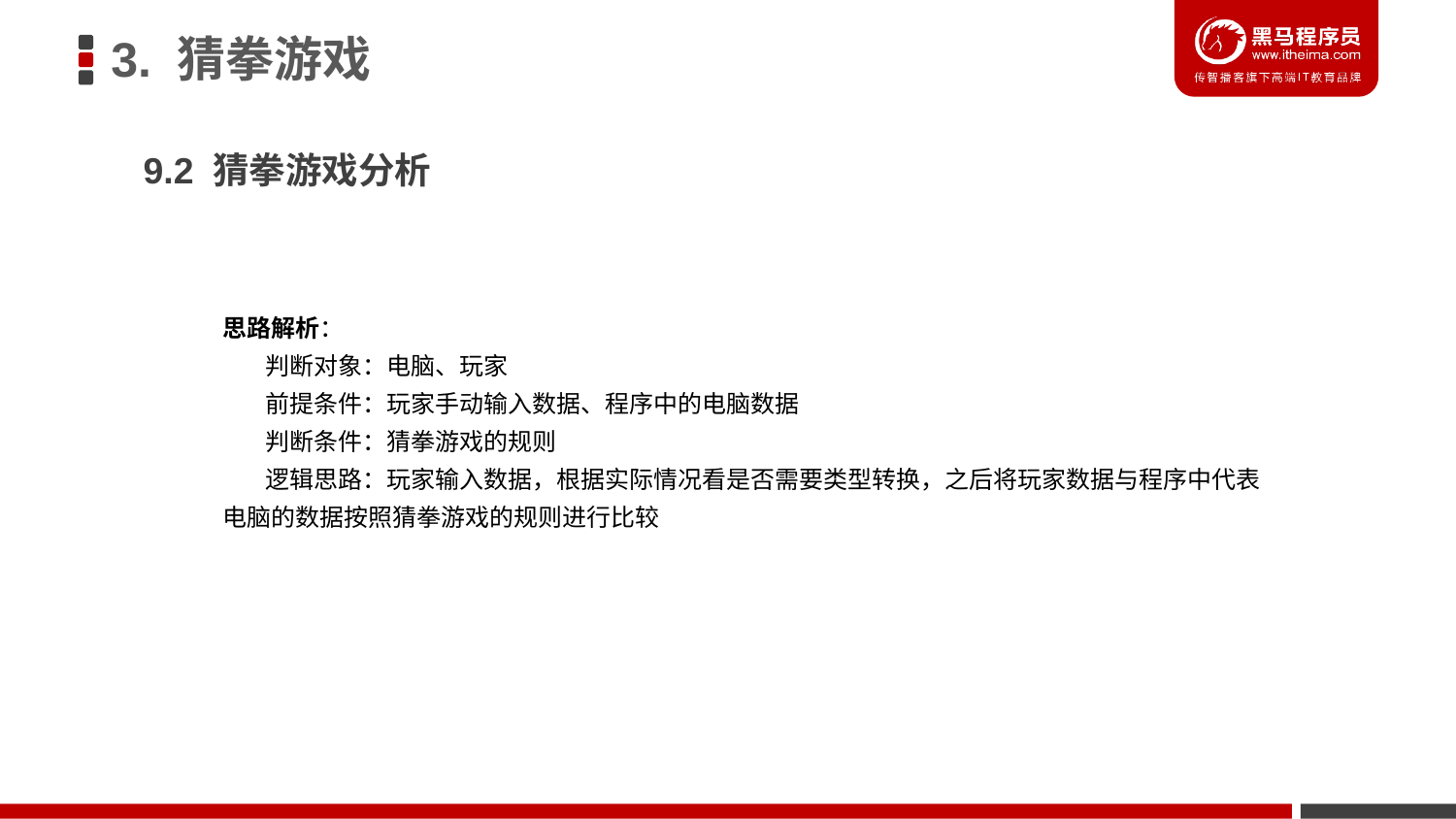

3. 猜拳游戏
9.2 猜拳游戏分析
思路解析：
       判断对象：电脑、玩家
       前提条件：玩家手动输入数据、程序中的电脑数据
       判断条件：猜拳游戏的规则
       逻辑思路：玩家输入数据，根据实际情况看是否需要类型转换，之后将玩家数据与程序中代表电脑的数据按照猜拳游戏的规则进行比较